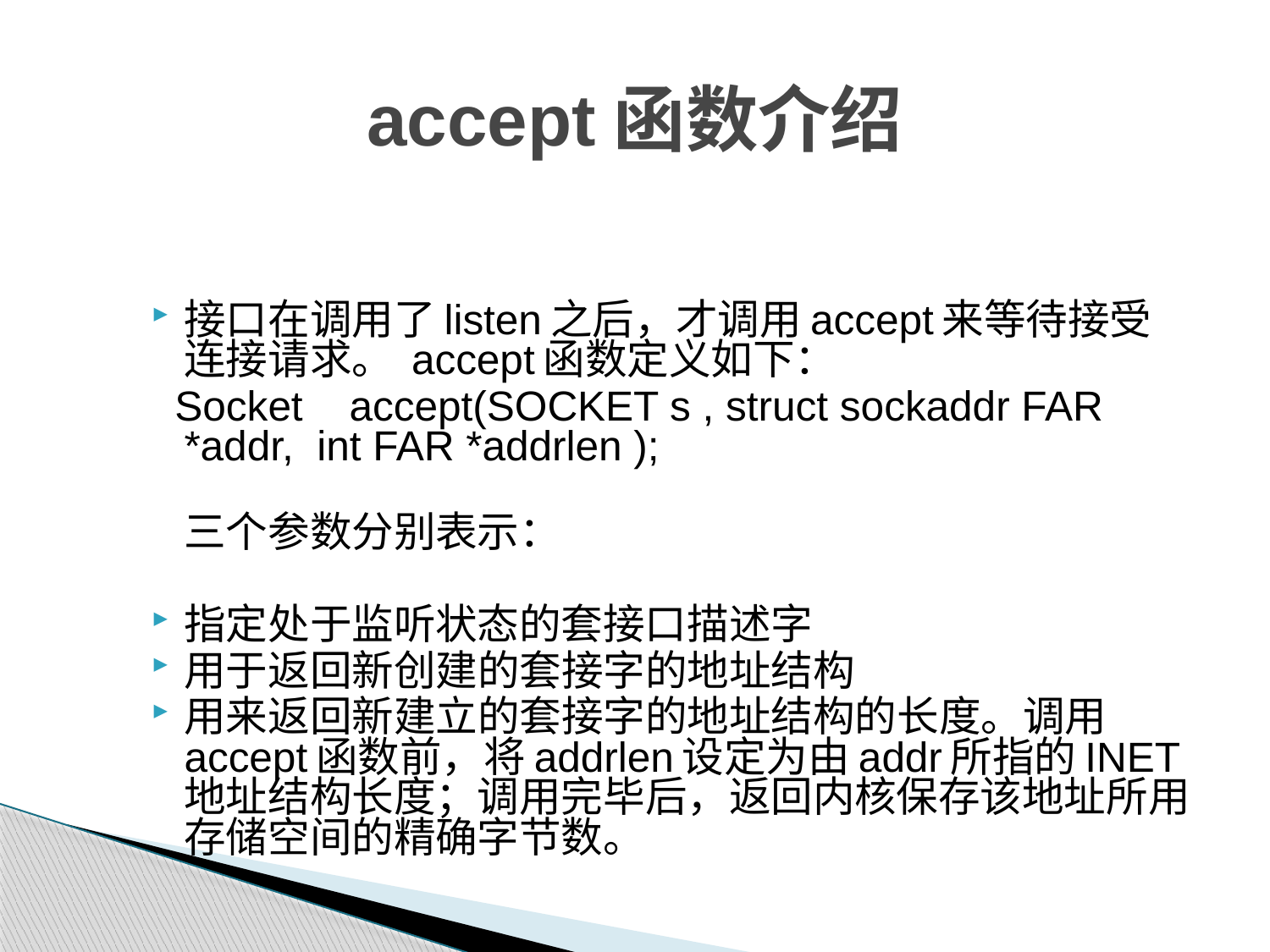

# accept函数介绍
接口在调用了listen之后，才调用accept来等待接受连接请求。 accept函数定义如下：
  Socket    accept(SOCKET s , struct sockaddr FAR *addr,  int FAR *addrlen );
三个参数分别表示：

指定处于监听状态的套接口描述字
用于返回新创建的套接字的地址结构
用来返回新建立的套接字的地址结构的长度。调用accept函数前，将addrlen设定为由addr所指的INET地址结构长度；调用完毕后，返回内核保存该地址所用存储空间的精确字节数。